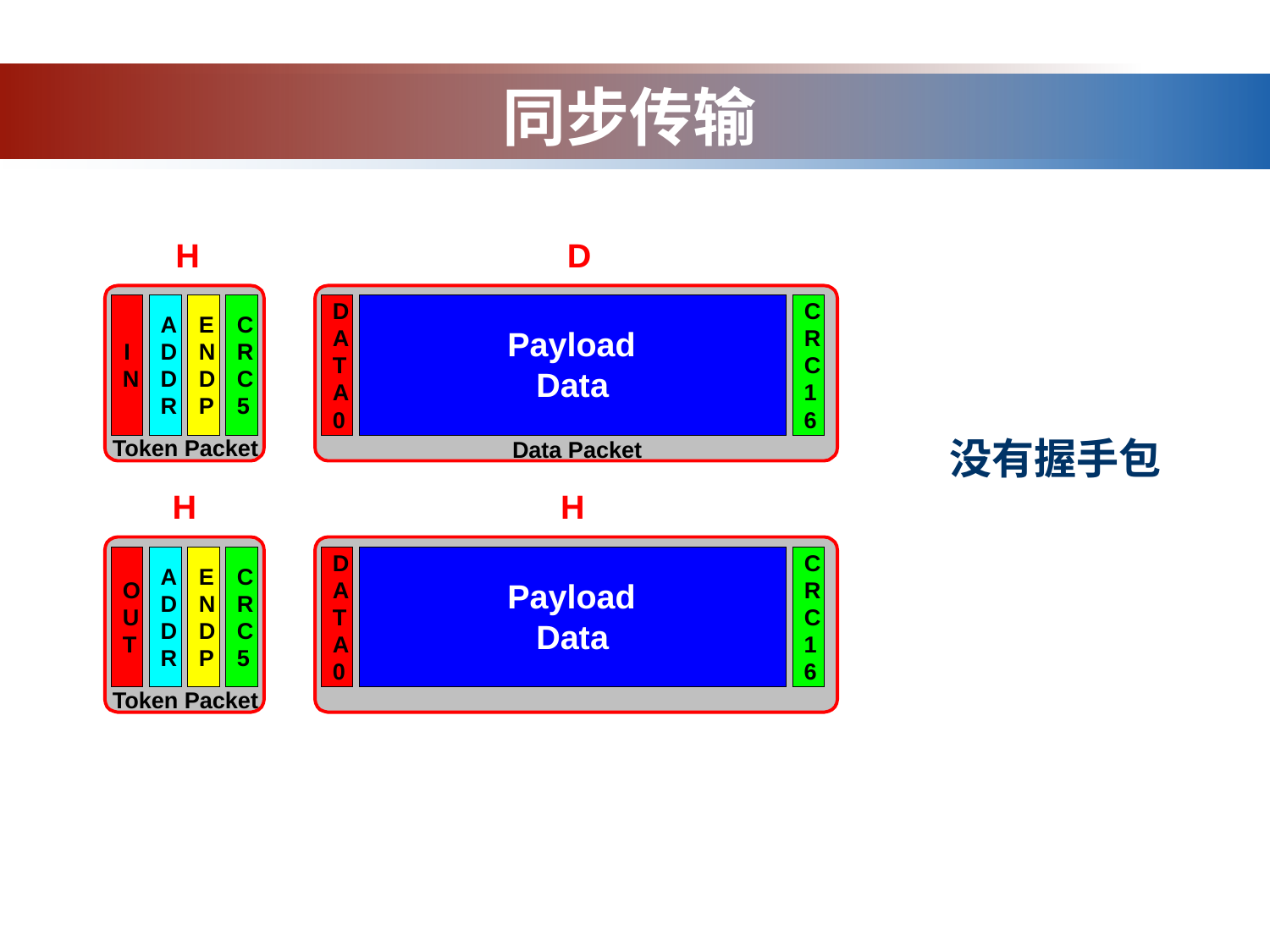

# 同步传输
H
D

D
C
A
E
C
Payload
A
R
I
D
N
R
T
C
Data
N
D
D
C
A
1
R
P
5
0
6
没有握手包
Token Packet
Data Packet
H
H

D
C
A
E
C
Payload
O
A
R
D
N
R
U
T
C
Data
D
D
C
T
A
1
R
P
5
0
6
Token Packet